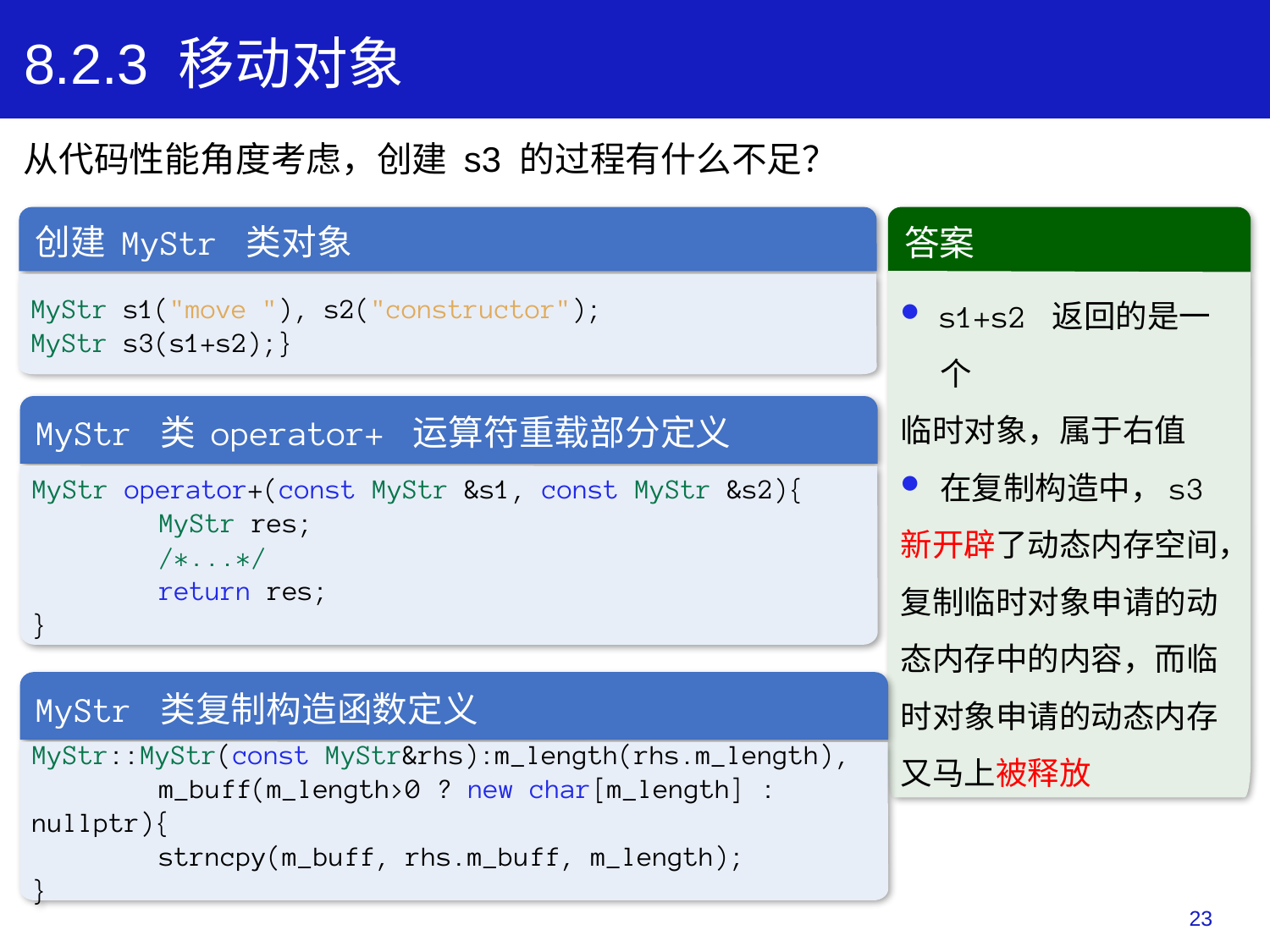

8.2.3 移动对象
从代码性能角度考虑，创建 s3 的过程有什么不足？
创建 MyStr 类对象
MyStr s1("move "), s2("constructor");
MyStr s3(s1+s2);}
答案
s1+s2 返回的是一个
临时对象，属于右值
在复制构造中，s3
新开辟了动态内存空间，复制临时对象申请的动态内存中的内容，而临时对象申请的动态内存又马上被释放
学习目标
MyStr 类 operator+ 运算符重载部分定义
MyStr operator+(const MyStr &s1, const MyStr &s2){
	MyStr res;
	/*...*/
	return res;
}
MyStr 类复制构造函数定义
MyStr::MyStr(const MyStr&rhs):m_length(rhs.m_length),
	m_buff(m_length>0 ? new char[m_length] : nullptr){
	strncpy(m_buff, rhs.m_buff, m_length);
}
23